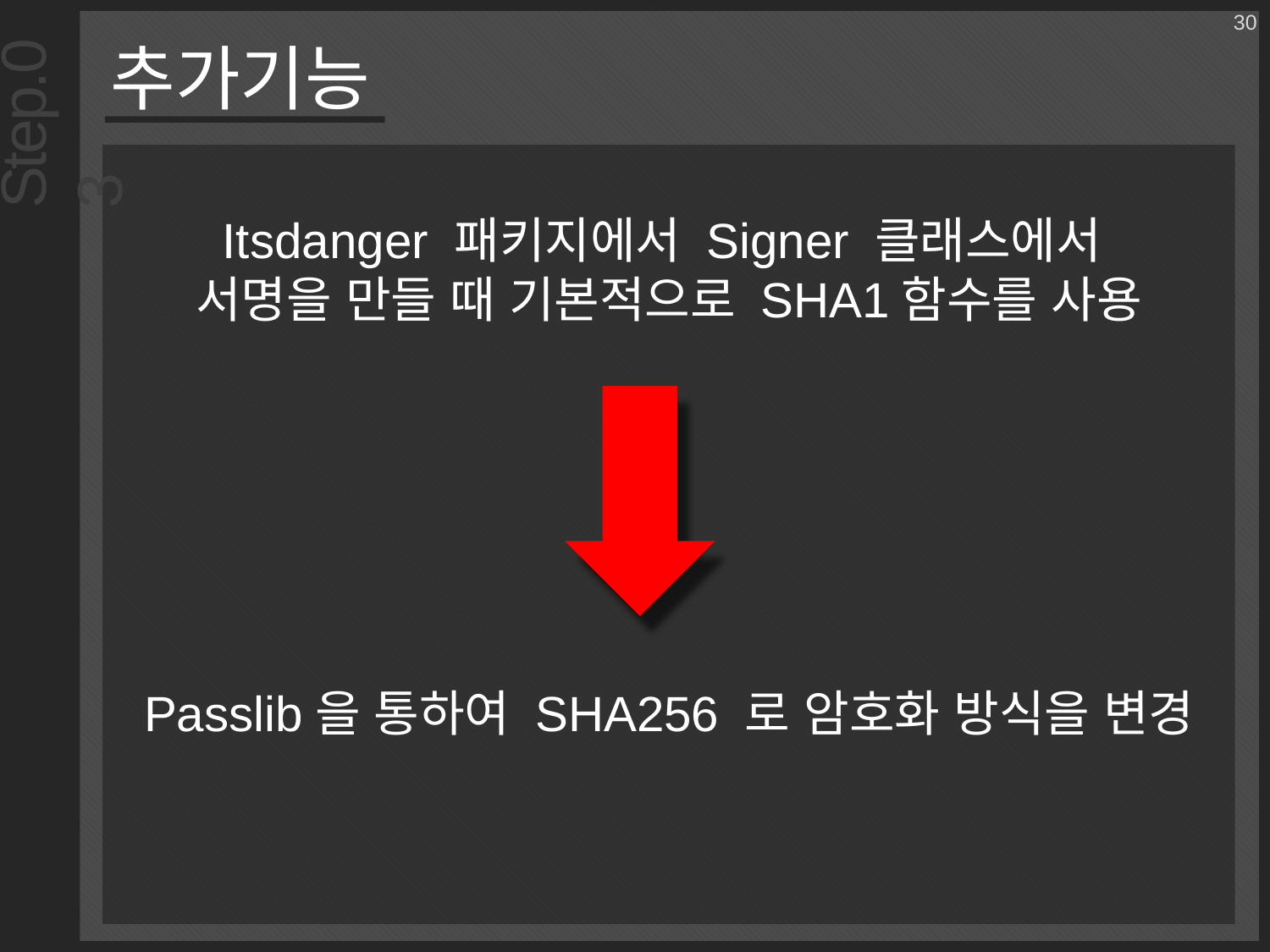

30

추가기능
Step.03

Itsdanger 패키지에서 Signer 클래스에서
서명을 만들 때 기본적으로 SHA1함수를 사용

Passlib을 통하여 SHA256 로 암호화 방식을 변경